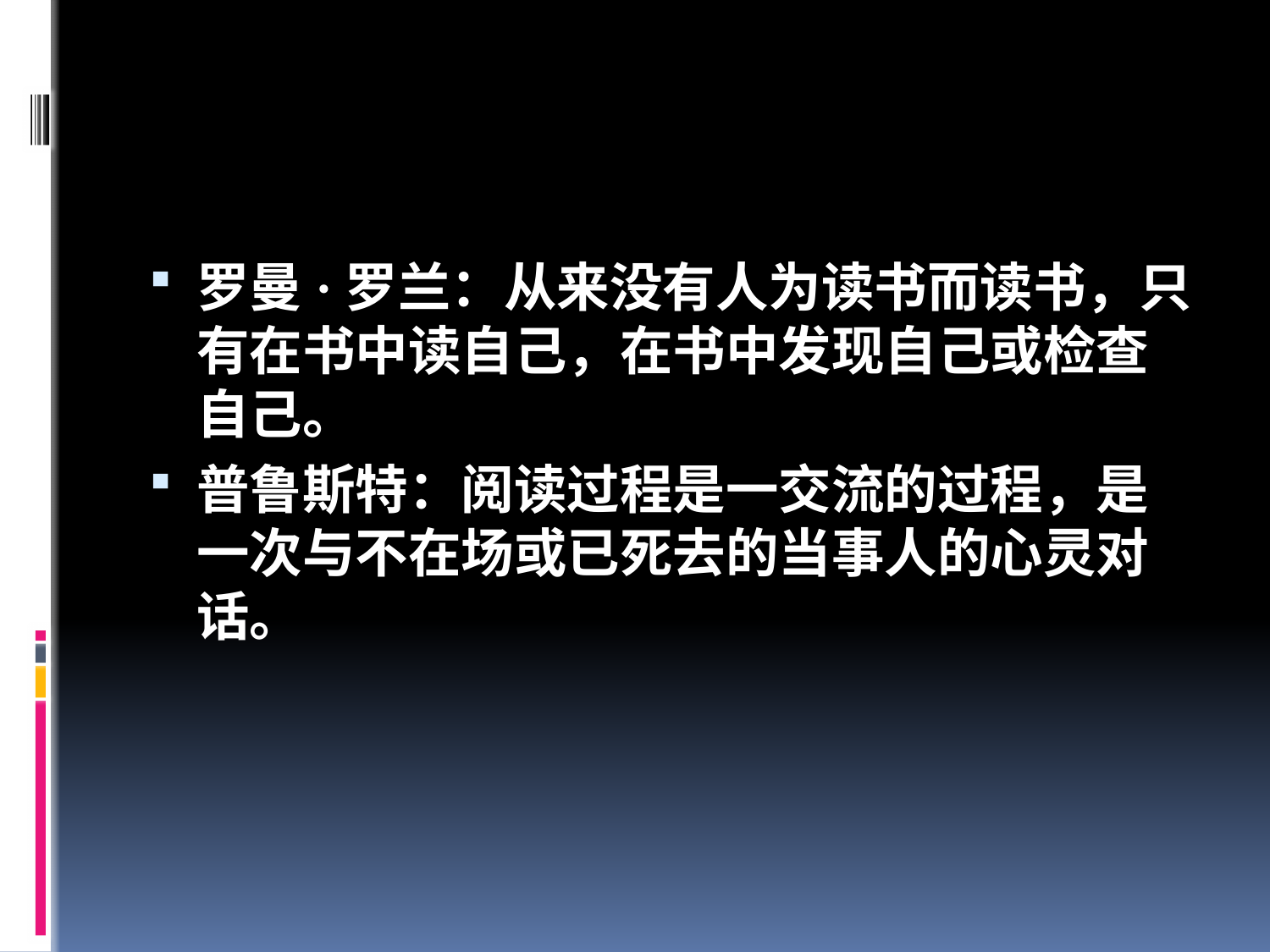

罗曼·罗兰：从来没有人为读书而读书，只有在书中读自己，在书中发现自己或检查自己。
普鲁斯特：阅读过程是一交流的过程，是一次与不在场或已死去的当事人的心灵对话。